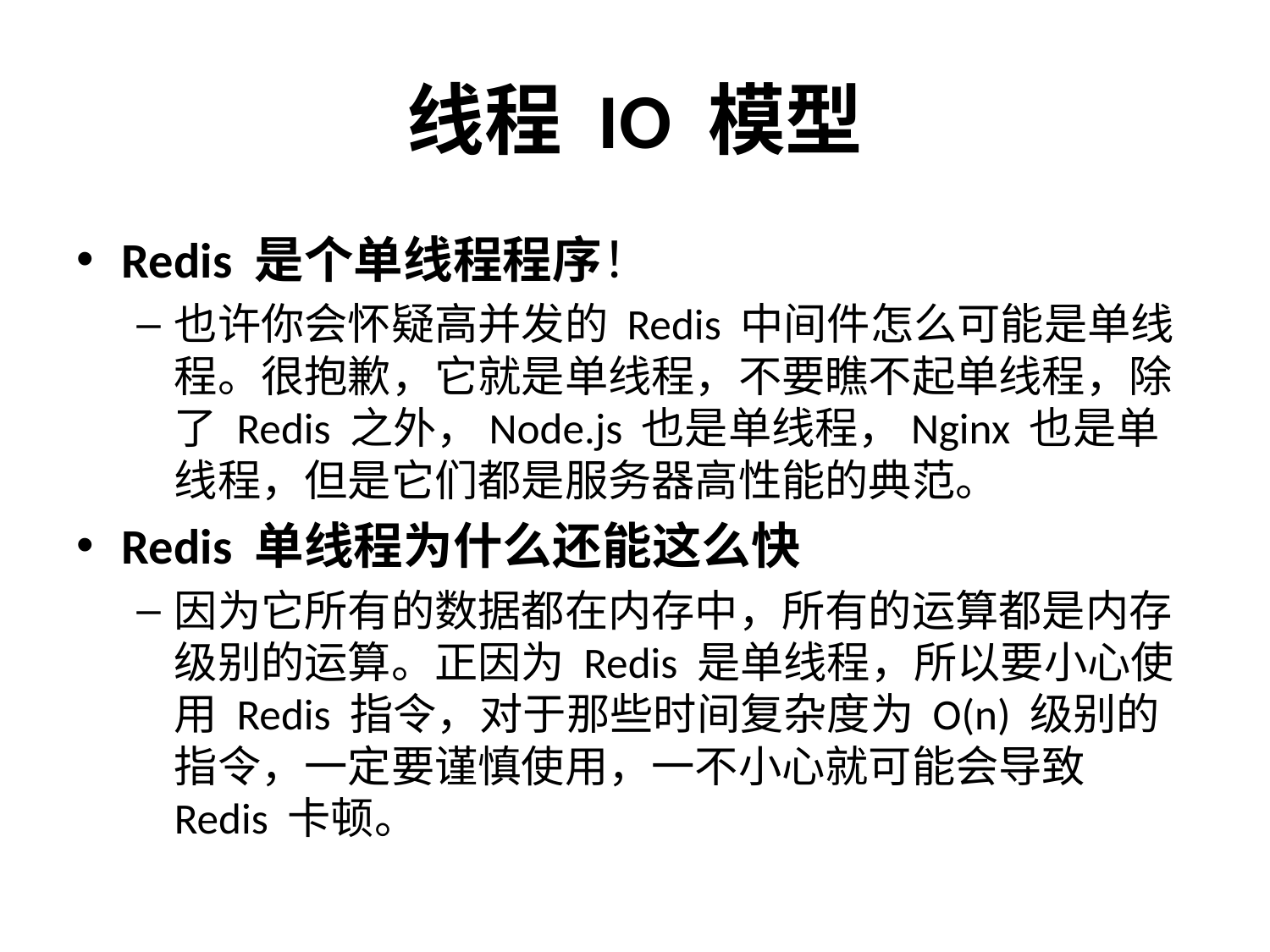

# 线程 IO 模型
Redis 是个单线程程序！
也许你会怀疑高并发的 Redis 中间件怎么可能是单线程。很抱歉，它就是单线程，不要瞧不起单线程，除了 Redis 之外，Node.js 也是单线程，Nginx 也是单线程，但是它们都是服务器高性能的典范。
Redis 单线程为什么还能这么快
因为它所有的数据都在内存中，所有的运算都是内存级别的运算。正因为 Redis 是单线程，所以要小心使用 Redis 指令，对于那些时间复杂度为 O(n) 级别的指令，一定要谨慎使用，一不小心就可能会导致 Redis 卡顿。